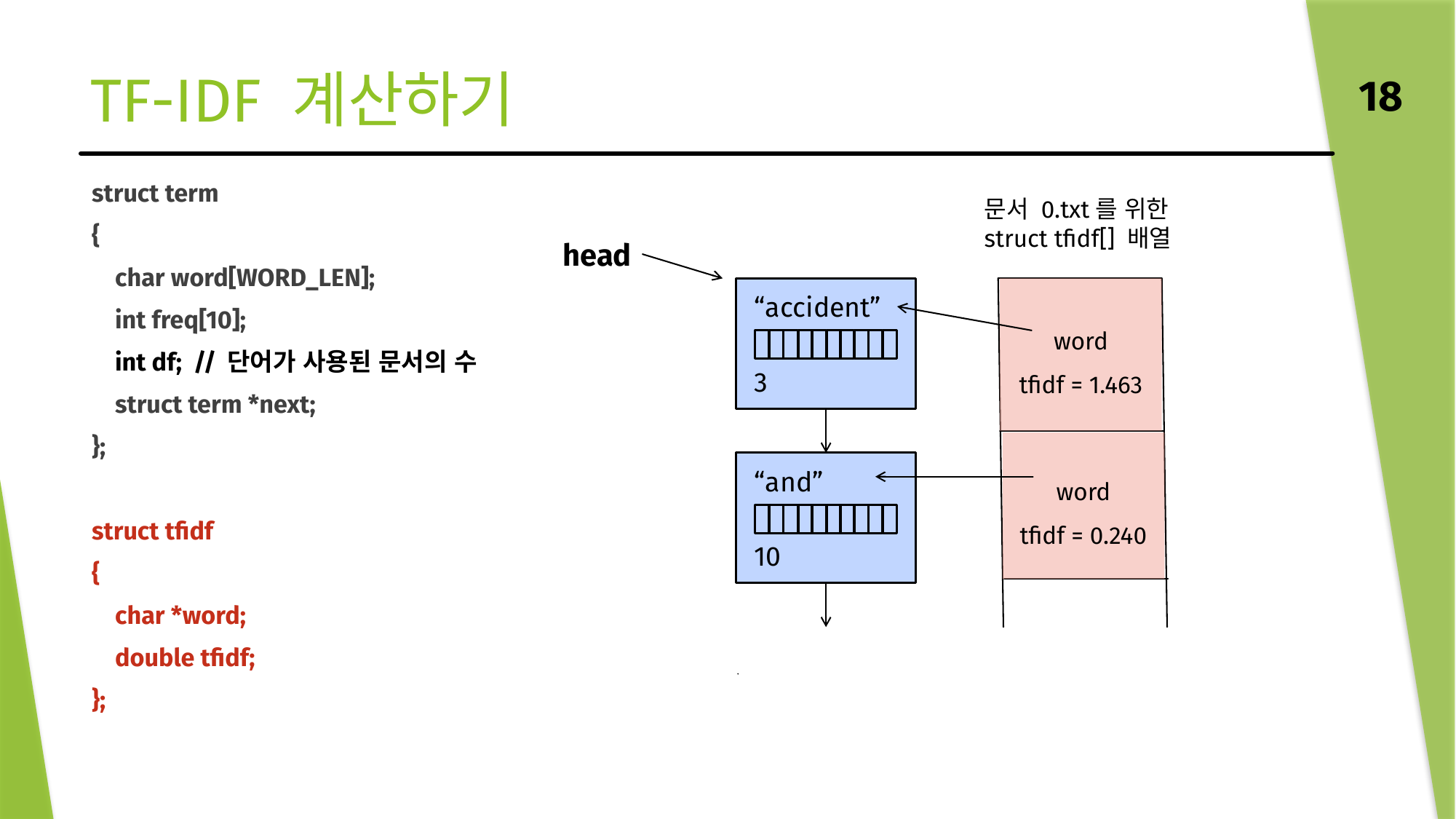

# TF-IDF 계산하기
18
struct term
{
    char word[WORD_LEN];
    int freq[10];
    int df;  // 단어가 사용된 문서의 수
    struct term *next;
};

struct tfidf
{
    char *word;
    double tfidf;
};
문서 0.txt를 위한 struct tfidf[] 배열
head
 “accident”

 3

 “and”

 10

word
tfidf = 1.463
word
tfidf = 0.240